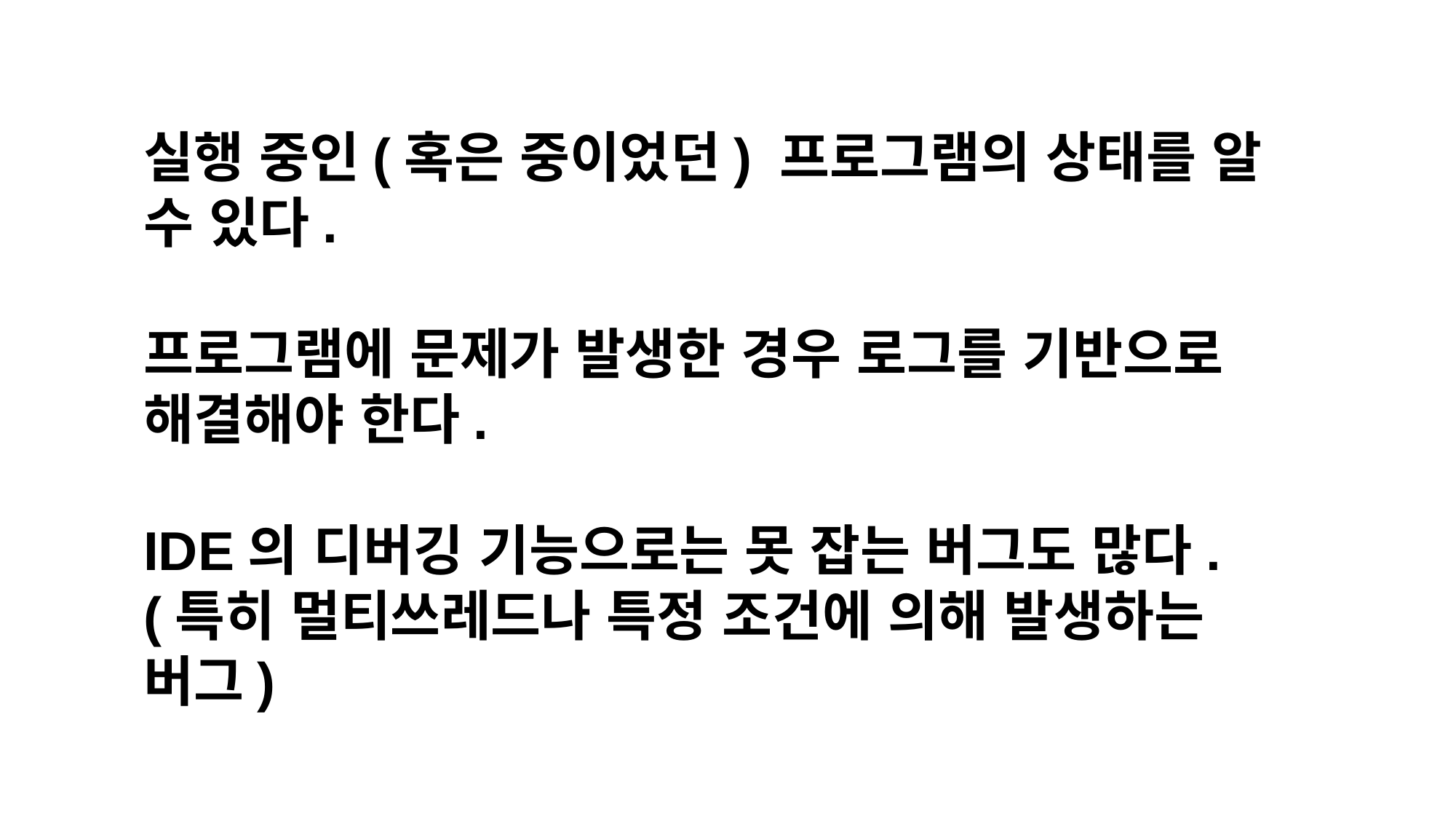

실행 중인(혹은 중이었던) 프로그램의 상태를 알 수 있다.
프로그램에 문제가 발생한 경우 로그를 기반으로 해결해야 한다.
IDE의 디버깅 기능으로는 못 잡는 버그도 많다.
(특히 멀티쓰레드나 특정 조건에 의해 발생하는 버그)